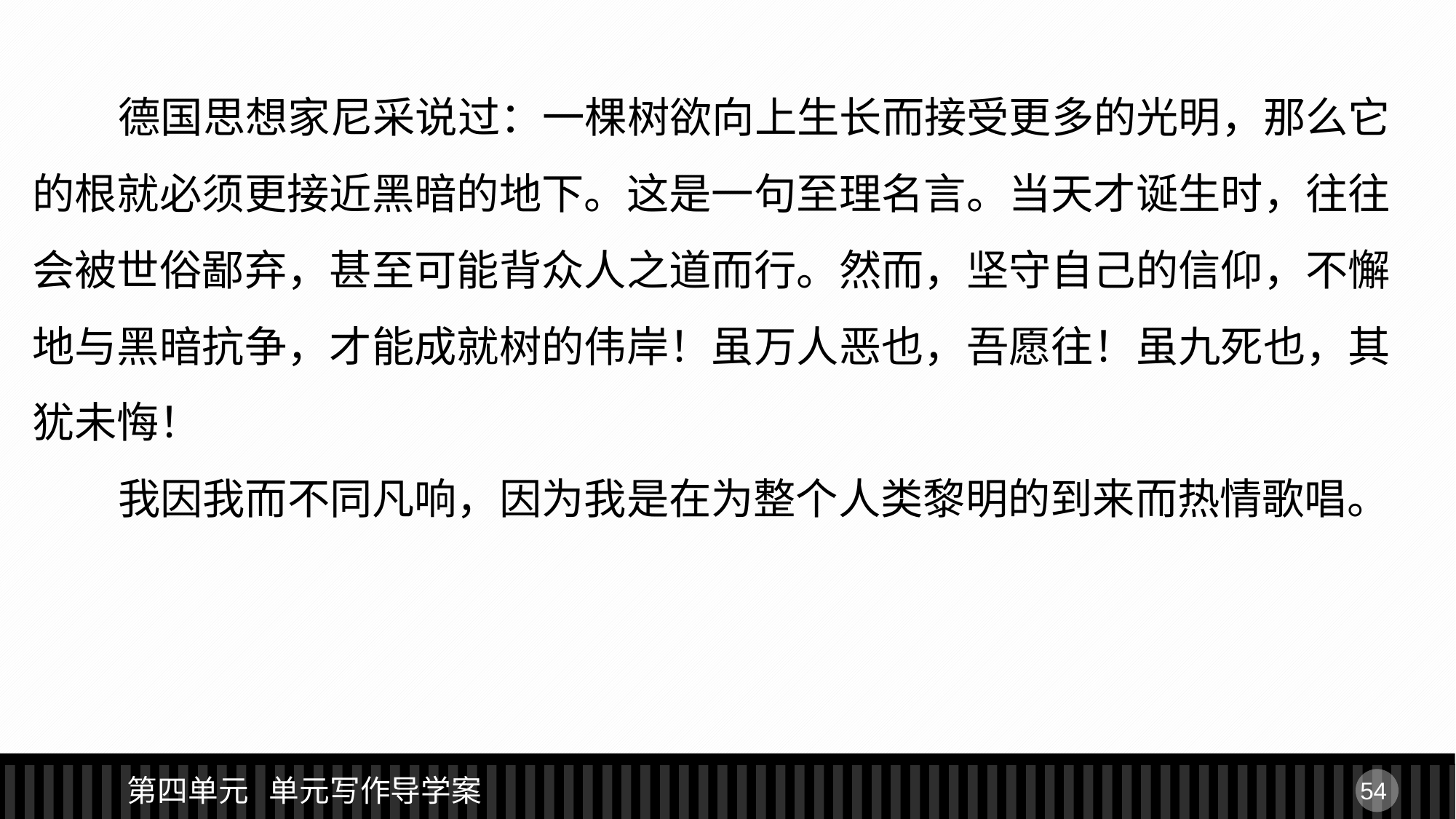

德国思想家尼采说过：一棵树欲向上生长而接受更多的光明，那么它的根就必须更接近黑暗的地下。这是一句至理名言。当天才诞生时，往往会被世俗鄙弃，甚至可能背众人之道而行。然而，坚守自己的信仰，不懈地与黑暗抗争，才能成就树的伟岸！虽万人恶也，吾愿往！虽九死也，其犹未悔！
        我因我而不同凡响，因为我是在为整个人类黎明的到来而热情歌唱。